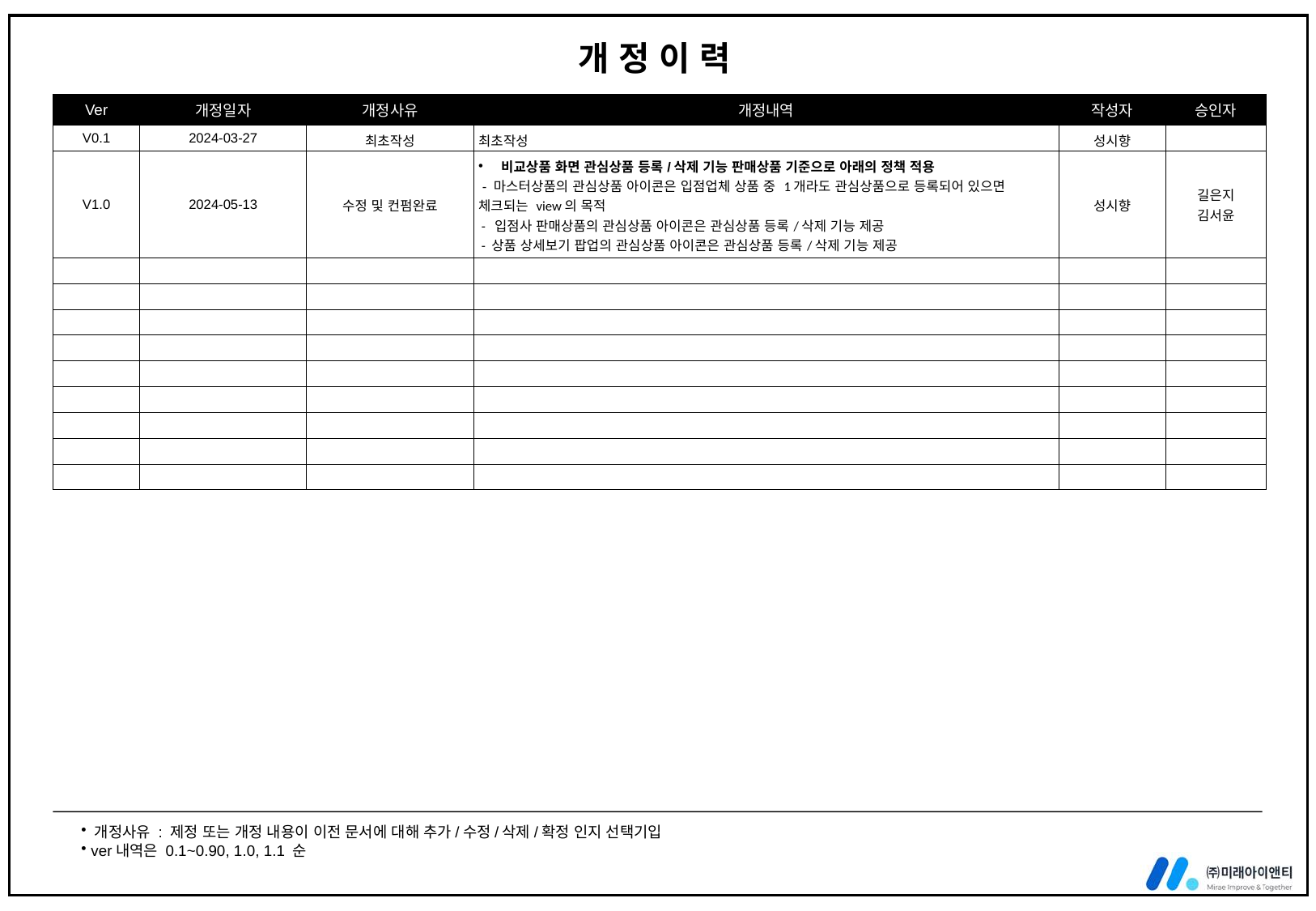

| Ver | 개정일자 | 개정사유 | 개정내역 | 작성자 | 승인자 |
| --- | --- | --- | --- | --- | --- |
| V0.1 | 2024-03-27 | 최초작성 | 최초작성 | 성시향 |  |
| V1.0 | 2024-05-13 | 수정 및 컨펌완료 | 비교상품 화면 관심상품 등록/삭제 기능 판매상품 기준으로 아래의 정책 적용 - 마스터상품의 관심상품 아이콘은 입점업체 상품 중 1개라도 관심상품으로 등록되어 있으면 체크되는 view의 목적 - 입점사 판매상품의 관심상품 아이콘은 관심상품 등록/삭제 기능 제공 - 상품 상세보기 팝업의 관심상품 아이콘은 관심상품 등록/삭제 기능 제공 컨펌완료 버전 변경 | 성시향 | 길은지 김서윤 |
|  |  |  |  |  |  |
|  |  |  |  |  |  |
|  |  |  |  |  |  |
|  |  |  |  |  |  |
|  |  |  |  |  |  |
|  |  |  |  |  |  |
|  |  |  |  |  |  |
|  |  |  |  |  |  |
|  |  |  |  |  |  |

 개정사유 : 제정 또는 개정 내용이 이전 문서에 대해 추가/수정/삭제/확정 인지 선택기입
 ver내역은 0.1~0.90, 1.0, 1.1 순